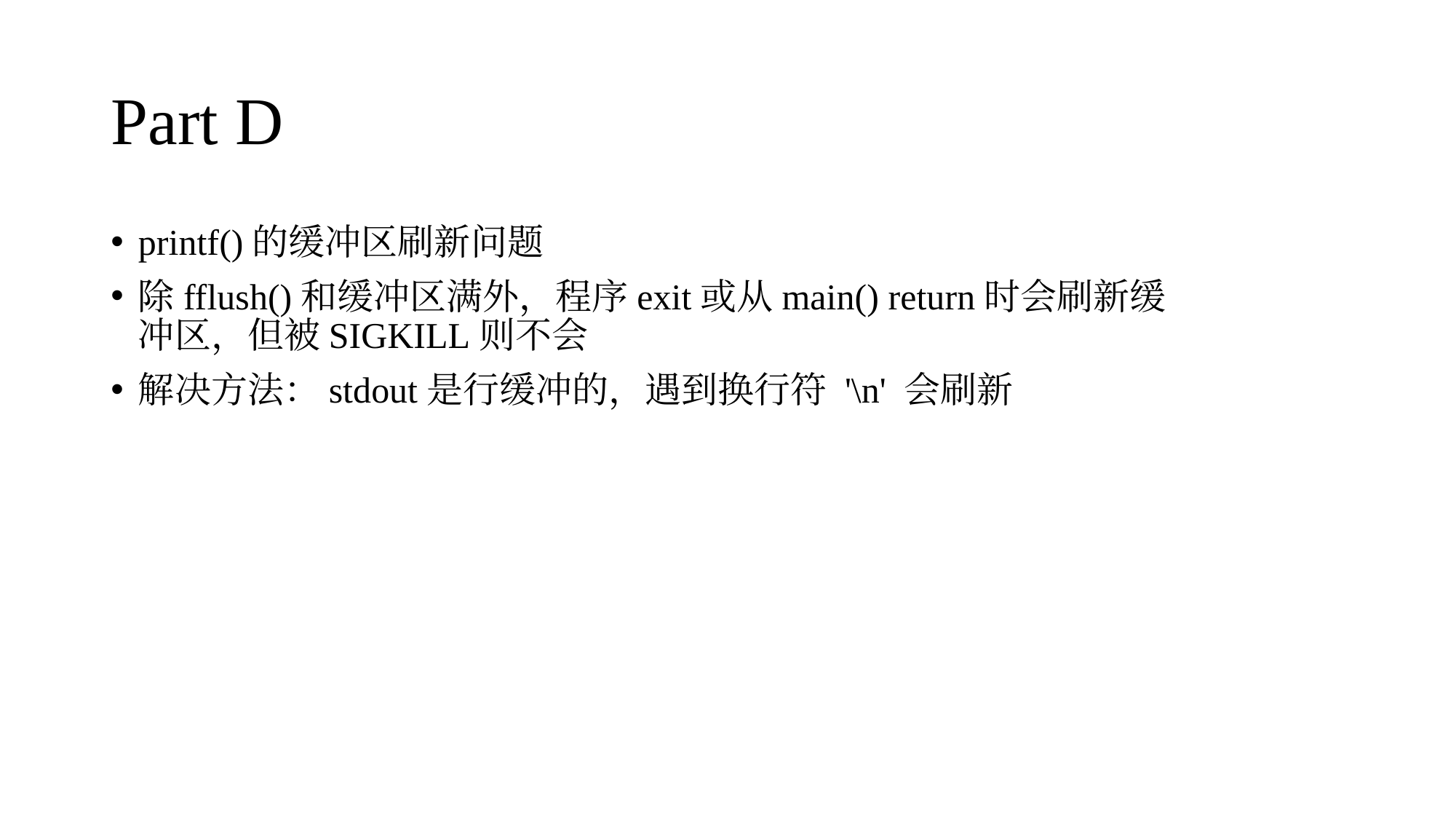

# Part D
printf()的缓冲区刷新问题
除fflush()和缓冲区满外，程序exit或从main() return时会刷新缓冲区，但被SIGKILL则不会
解决方法：stdout是行缓冲的，遇到换行符 '\n' 会刷新